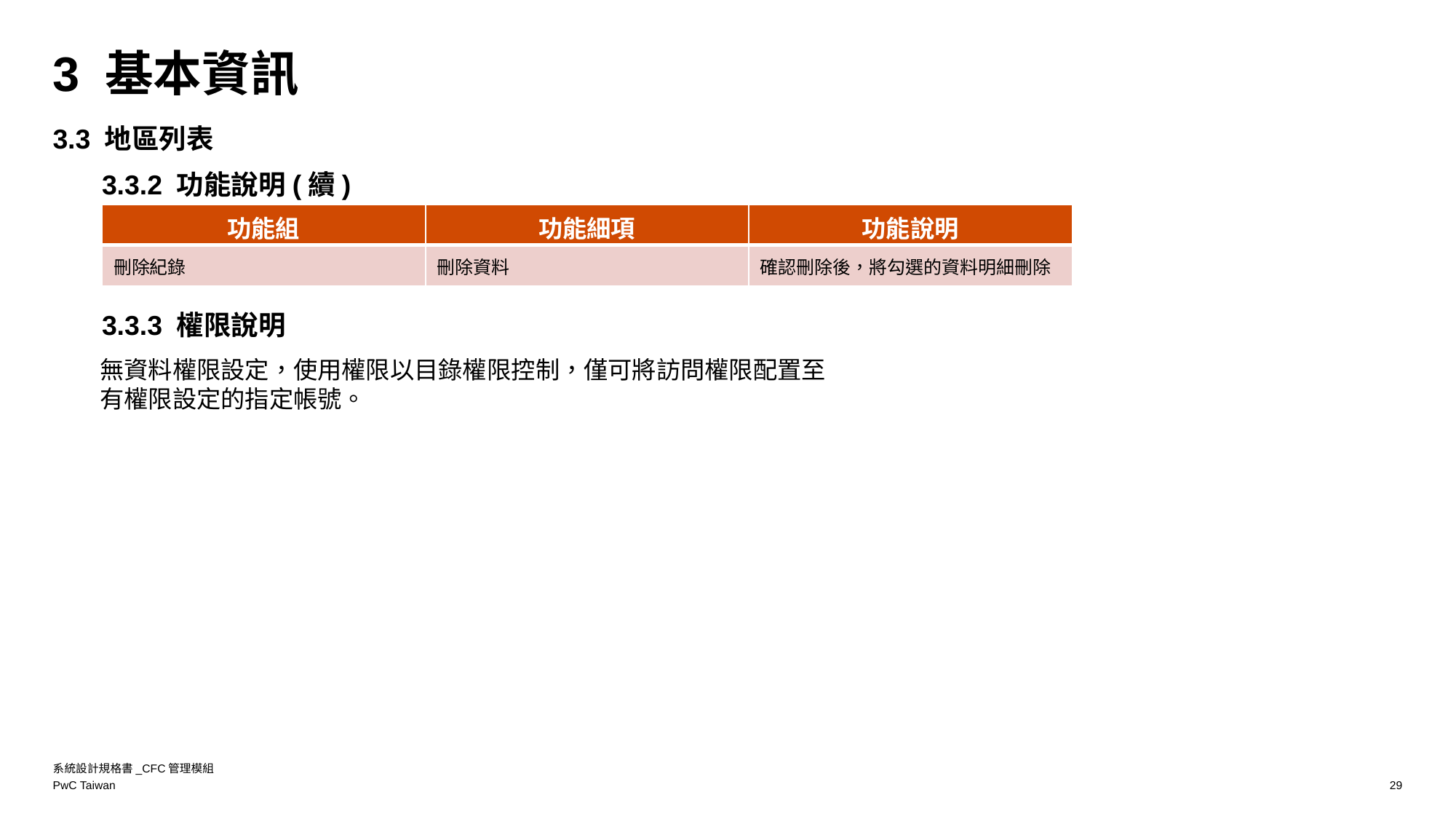

# 3 基本資訊
3.3 地區列表
3.3.2 功能說明(續)
| 功能組 | 功能細項 | 功能說明 |
| --- | --- | --- |
| 刪除紀錄 | 刪除資料 | 確認刪除後，將勾選的資料明細刪除 |
3.3.3 權限說明
無資料權限設定，使用權限以目錄權限控制，僅可將訪問權限配置至有權限設定的指定帳號。
系統設計規格書_CFC管理模組
29